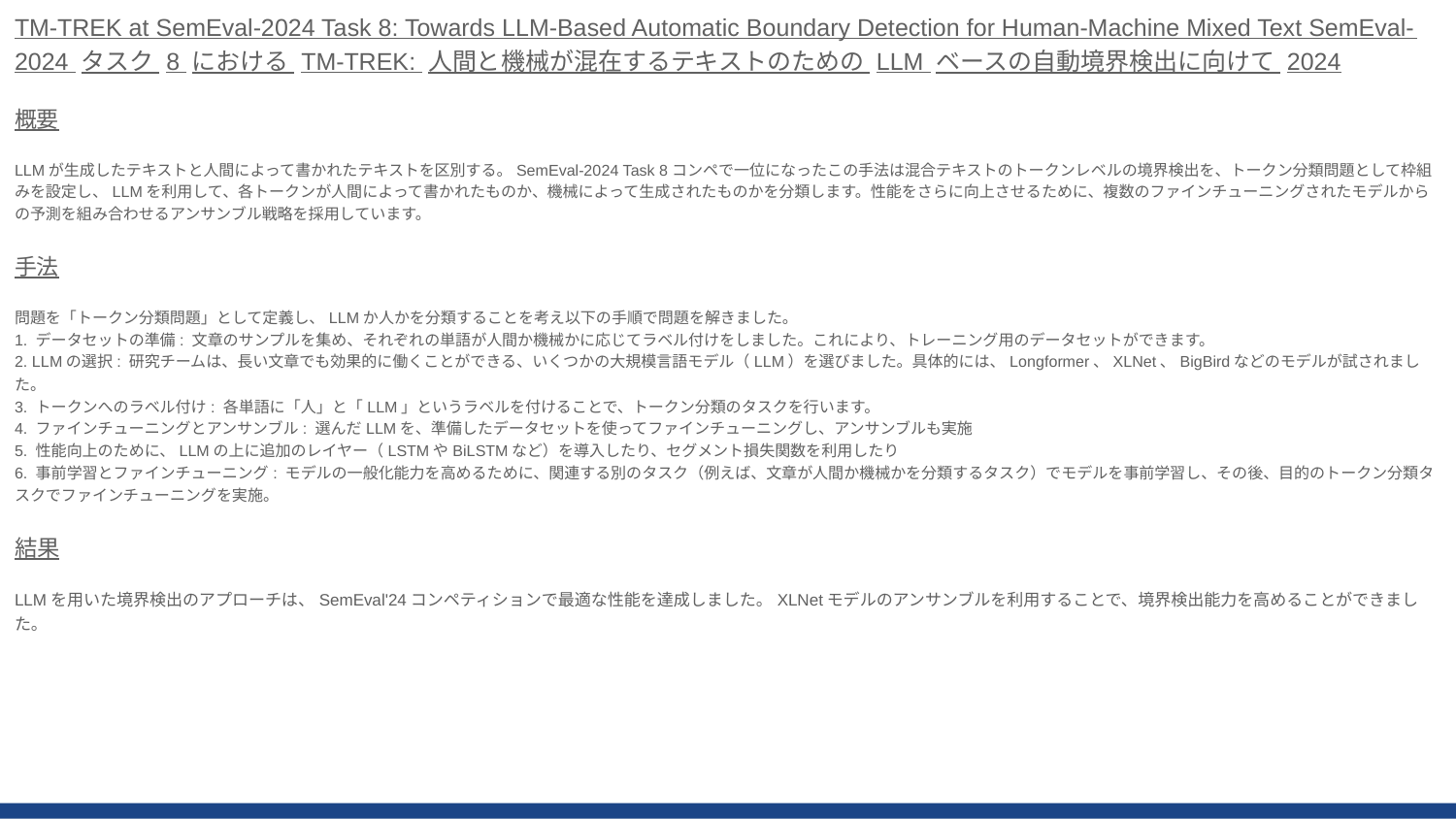

TM-TREK at SemEval-2024 Task 8: Towards LLM-Based Automatic Boundary Detection for Human-Machine Mixed Text SemEval-2024 タスク 8 における TM-TREK: 人間と機械が混在するテキストのための LLM ベースの自動境界検出に向けて 2024
概要
LLMが生成したテキストと人間によって書かれたテキストを区別する。SemEval-2024 Task 8コンペで一位になったこの手法は混合テキストのトークンレベルの境界検出を、トークン分類問題として枠組みを設定し、LLMを利用して、各トークンが人間によって書かれたものか、機械によって生成されたものかを分類します。性能をさらに向上させるために、複数のファインチューニングされたモデルからの予測を組み合わせるアンサンブル戦略を採用しています。
手法
問題を「トークン分類問題」として定義し、LLMか人かを分類することを考え以下の手順で問題を解きました。
1. データセットの準備: 文章のサンプルを集め、それぞれの単語が人間か機械かに応じてラベル付けをしました。これにより、トレーニング用のデータセットができます。
2. LLMの選択: 研究チームは、長い文章でも効果的に働くことができる、いくつかの大規模言語モデル（LLM）を選びました。具体的には、Longformer、XLNet、BigBirdなどのモデルが試されました。
3. トークンへのラベル付け: 各単語に「人」と「LLM」というラベルを付けることで、トークン分類のタスクを行います。
4. ファインチューニングとアンサンブル: 選んだLLMを、準備したデータセットを使ってファインチューニングし、アンサンブルも実施
5. 性能向上のために、LLMの上に追加のレイヤー（LSTMやBiLSTMなど）を導入したり、セグメント損失関数を利用したり
6. 事前学習とファインチューニング: モデルの一般化能力を高めるために、関連する別のタスク（例えば、文章が人間か機械かを分類するタスク）でモデルを事前学習し、その後、目的のトークン分類タスクでファインチューニングを実施。
結果
LLMを用いた境界検出のアプローチは、SemEval'24コンペティションで最適な性能を達成しました。XLNetモデルのアンサンブルを利用することで、境界検出能力を高めることができました。